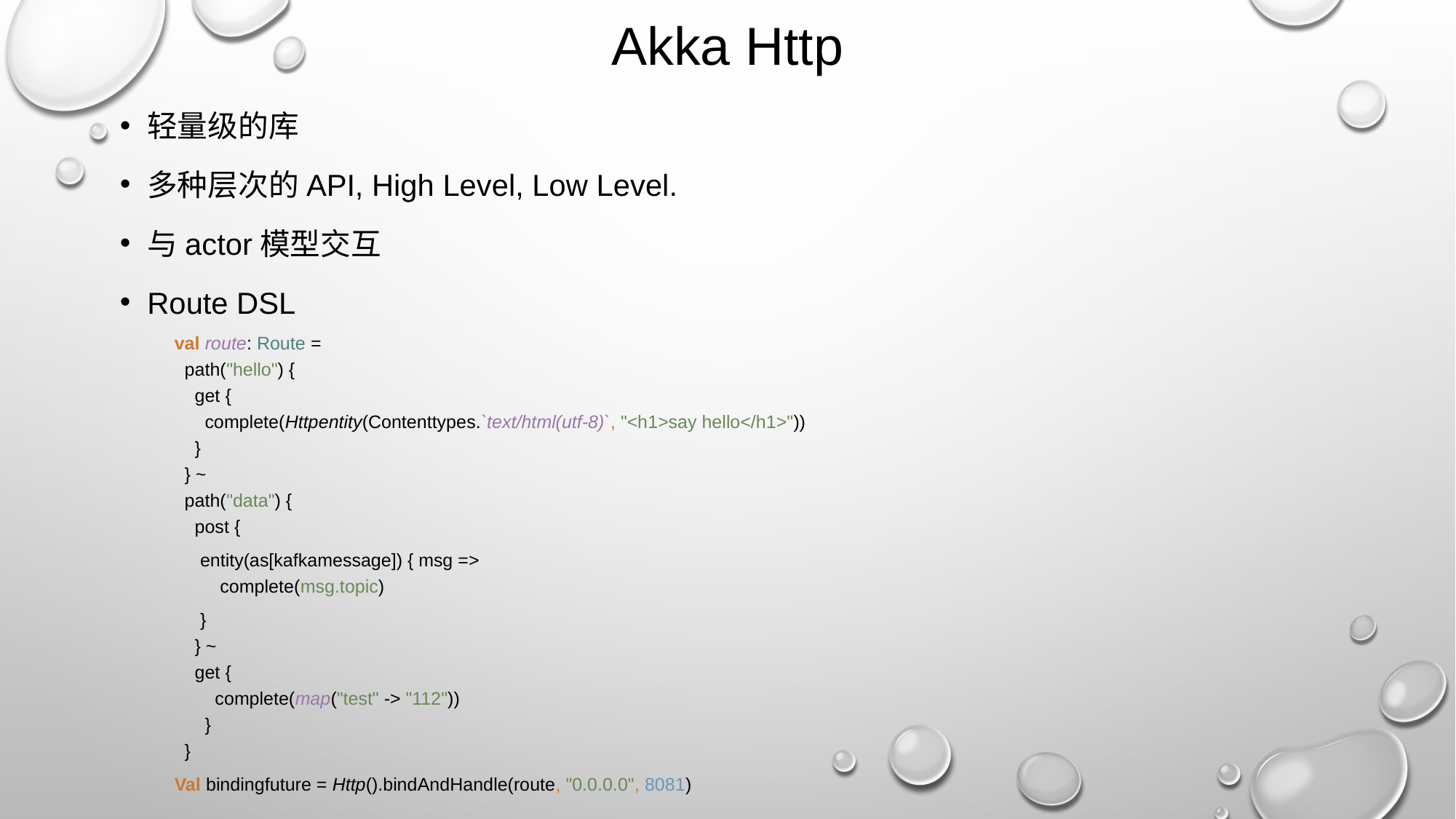

# Akka Http
轻量级的库
多种层次的api, High Level, Low Level.
与actor模型交互
Route DSL
val route: Route =
  path("hello") {
    get {
      complete(Httpentity(Contenttypes.`text/html(utf-8)`, "<h1>say hello</h1>"))
    }
  } ~
  path("data") {
    post {
     entity(as[kafkamessage]) { msg =>
         complete(msg.topic)
     }
    } ~
    get {
        complete(map("test" -> "112"))
      }
  }
Val bindingfuture = Http().bindAndHandle(route, "0.0.0.0", 8081)